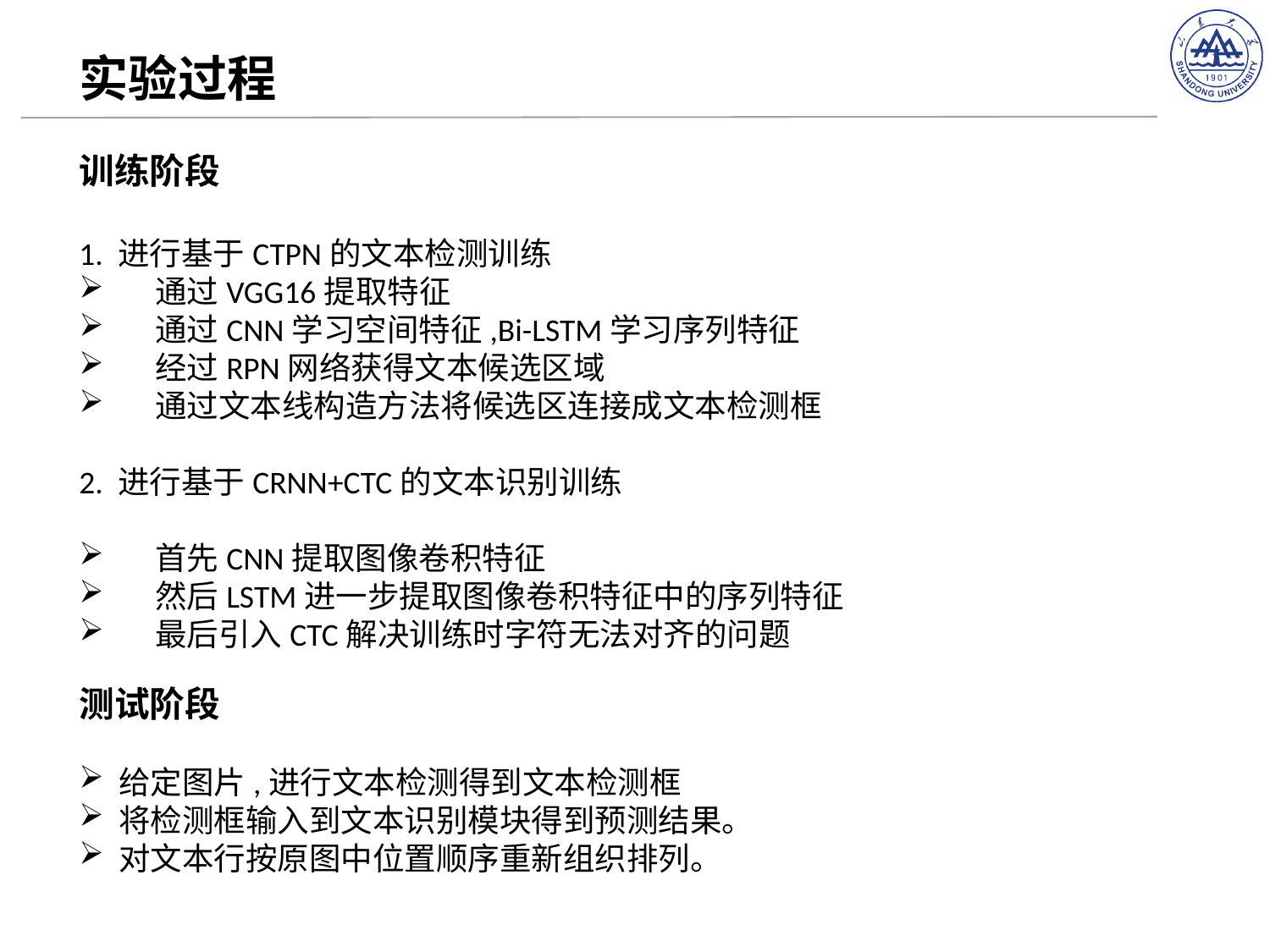

# 实验过程
训练阶段

1. 进行基于CTPN的文本检测训练
    通过VGG16提取特征
    通过CNN学习空间特征,Bi-LSTM学习序列特征
    经过RPN网络获得文本候选区域
    通过文本线构造方法将候选区连接成文本检测框

2. 进行基于CRNN+CTC的文本识别训练

    首先CNN提取图像卷积特征
    然后LSTM进一步提取图像卷积特征中的序列特征
    最后引入CTC解决训练时字符无法对齐的问题
测试阶段

给定图片,进行文本检测得到文本检测框
将检测框输入到文本识别模块得到预测结果。
对文本行按原图中位置顺序重新组织排列。